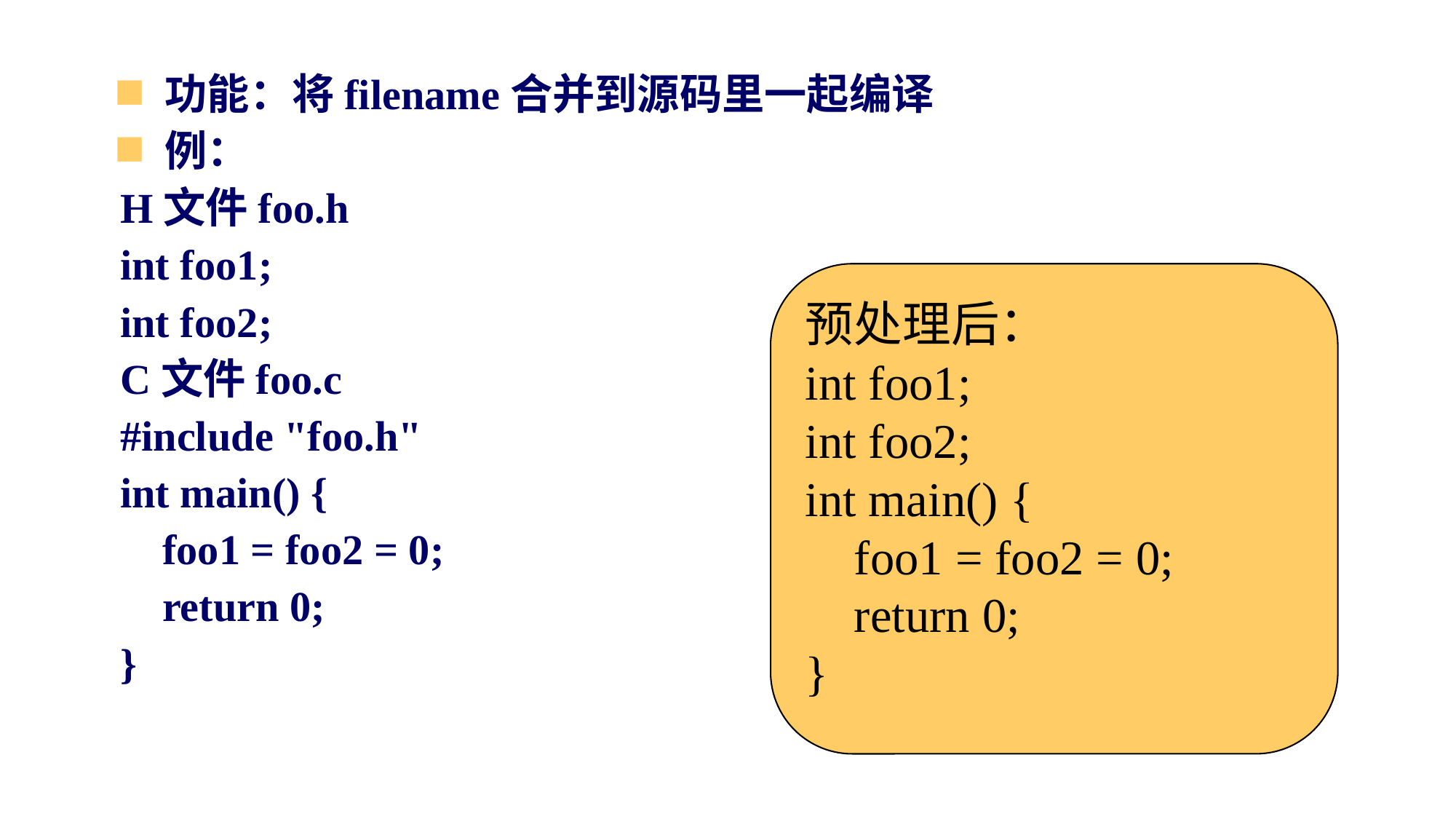

功能：将filename合并到源码里一起编译
例：
H文件foo.h
int foo1;
int foo2;
C文件foo.c
#include "foo.h"
int main() {
    foo1 = foo2 = 0;
    return 0;
}
预处理后：
int foo1;
int foo2;
int main() {
    foo1 = foo2 = 0;
    return 0;
}